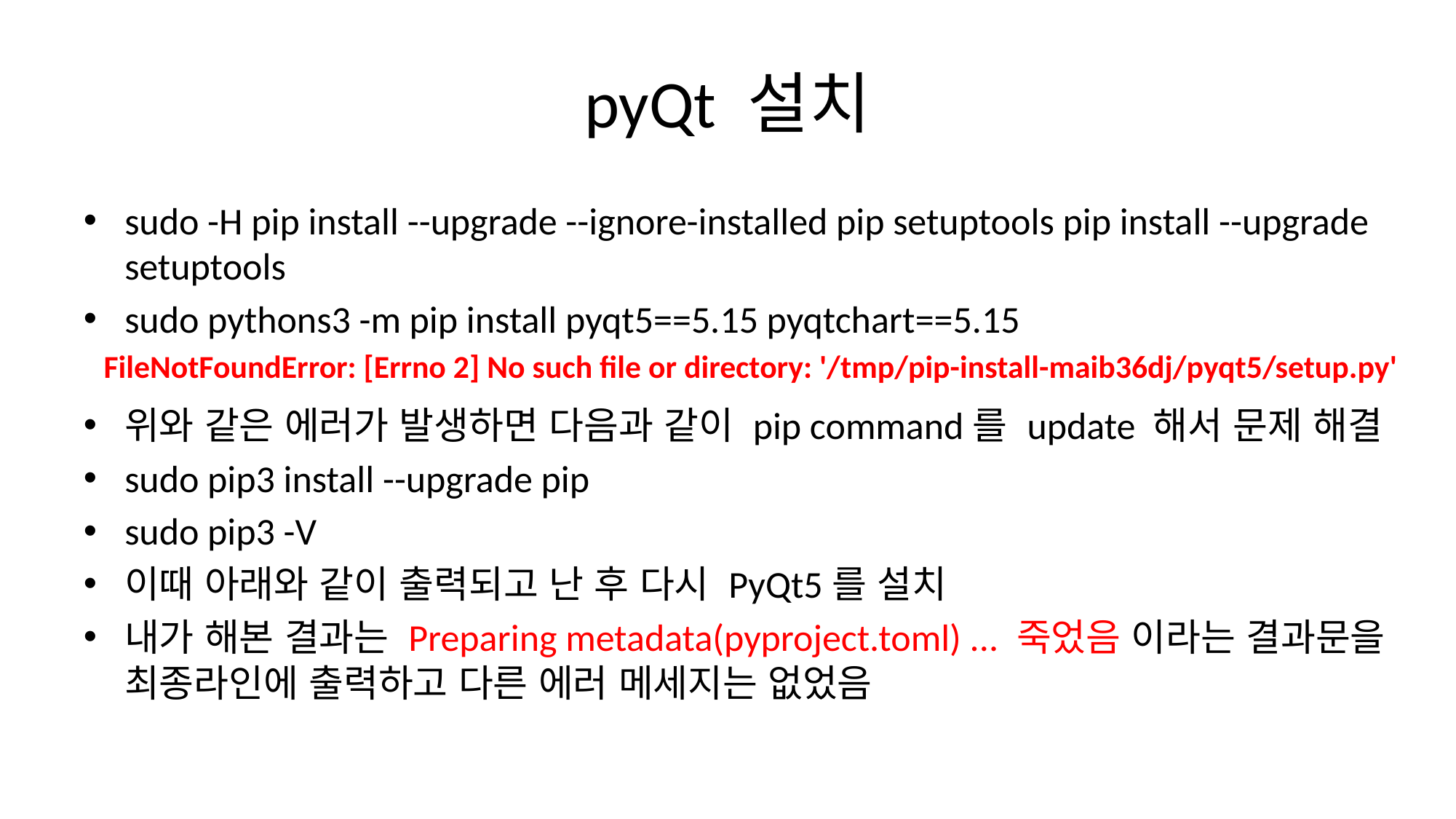

# pyQt 설치
sudo -H pip install --upgrade --ignore-installed pip setuptools pip install --upgrade setuptools
sudo pythons3 -m pip install pyqt5==5.15 pyqtchart==5.15

위와 같은 에러가 발생하면 다음과 같이 pip command를 update 해서 문제 해결
sudo pip3 install --upgrade pip
sudo pip3 -V
이때 아래와 같이 출력되고 난 후 다시 PyQt5를 설치
내가 해본 결과는 Preparing metadata(pyproject.toml) ... 죽었음 이라는 결과문을 최종라인에 출력하고 다른 에러 메세지는 없었음

FileNotFoundError: [Errno 2] No such file or directory: '/tmp/pip-install-maib36dj/pyqt5/setup.py'